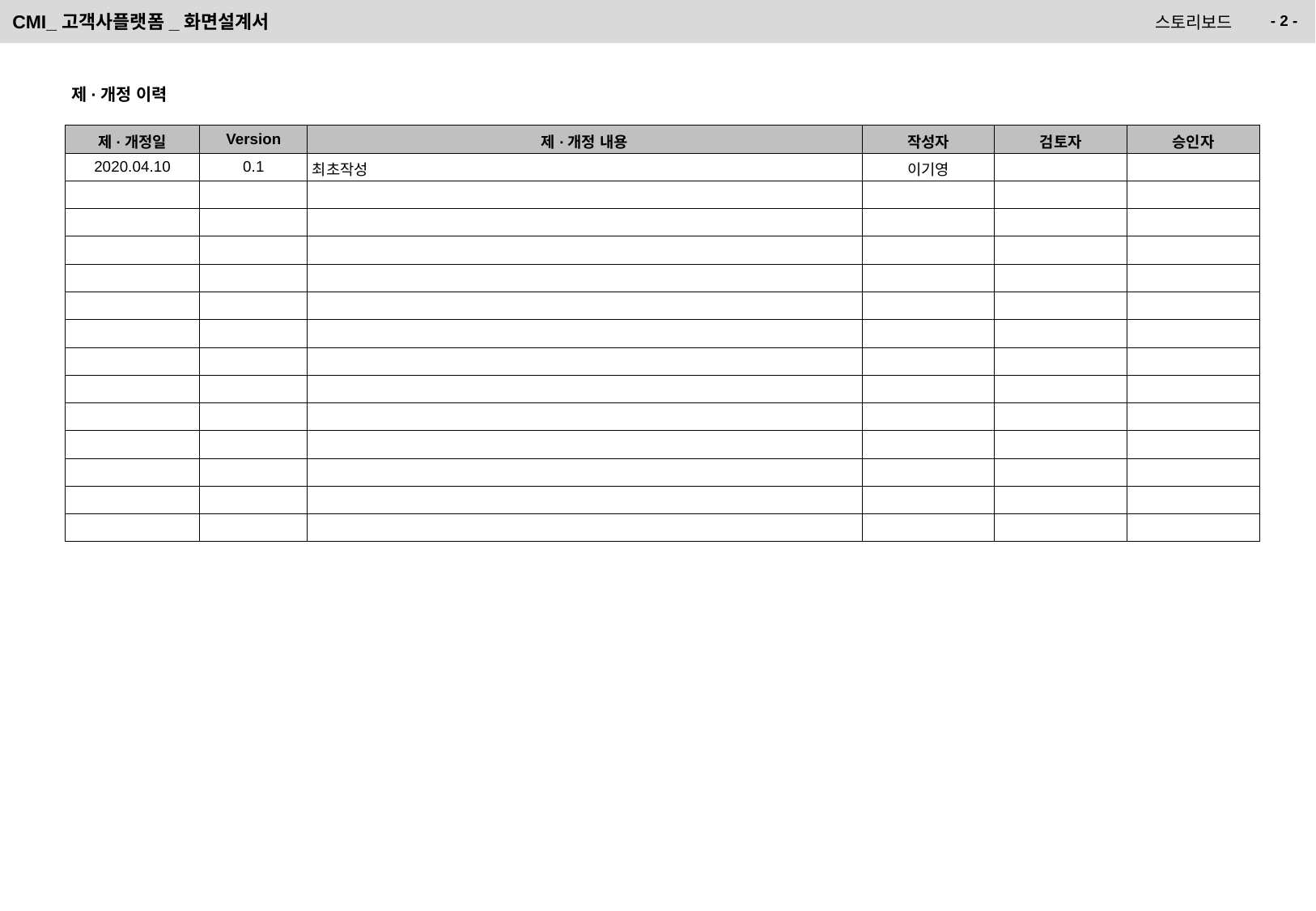

제·개정 이력
| 제·개정일 | Version | 제·개정 내용 | 작성자 | 검토자 | 승인자 |
| --- | --- | --- | --- | --- | --- |
| 2020.04.10 | 0.1 | 최초작성 | 이기영 |  |  |
|  |  |  |  |  |  |
|  |  |  |  |  |  |
|  |  |  |  |  |  |
|  |  |  |  |  |  |
|  |  |  |  |  |  |
|  |  |  |  |  |  |
|  |  |  |  |  |  |
|  |  |  |  |  |  |
|  |  |  |  |  |  |
|  |  |  |  |  |  |
|  |  |  |  |  |  |
|  |  |  |  |  |  |
|  |  |  |  |  |  |